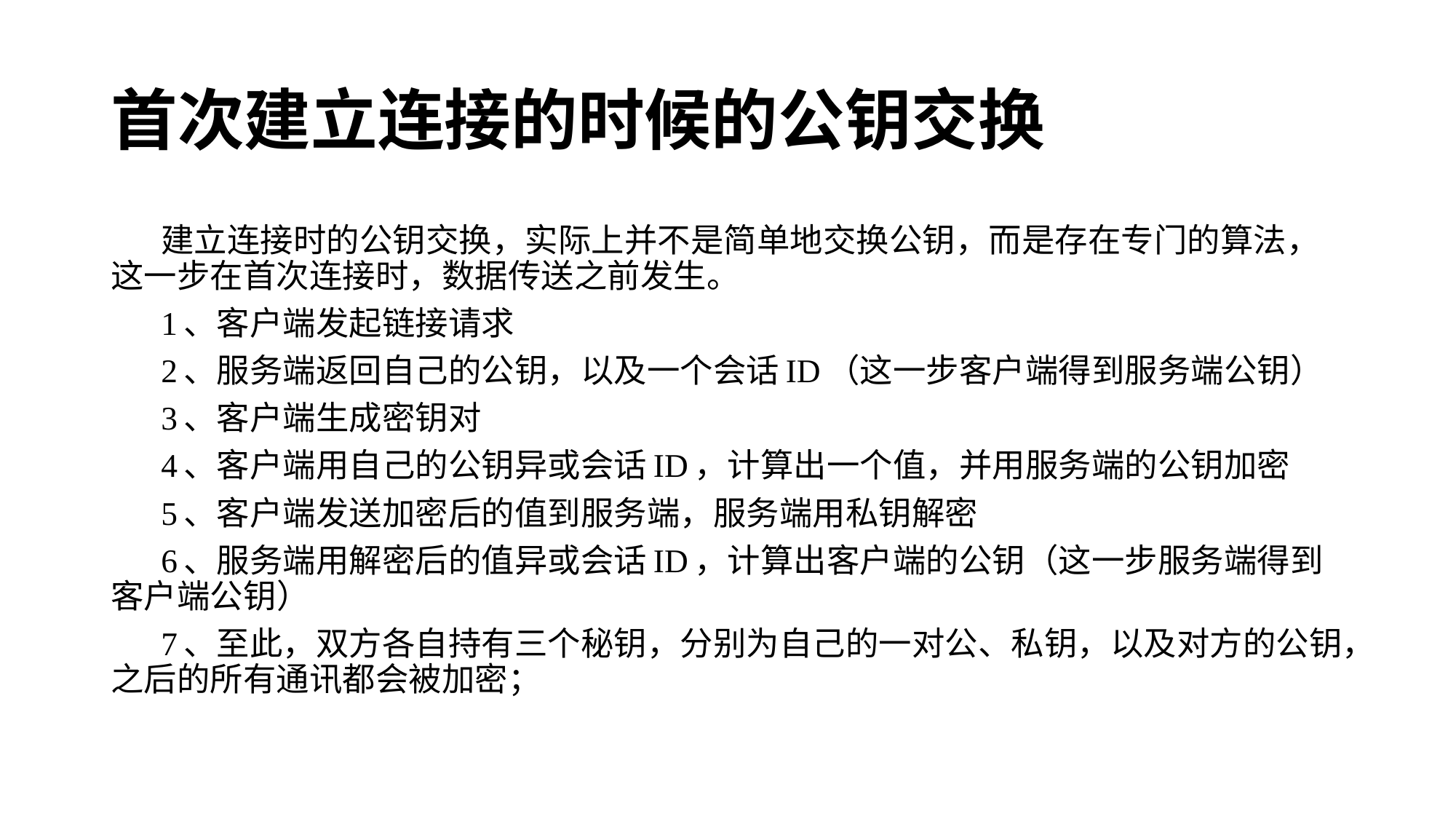

# 首次建立连接的时候的公钥交换
建立连接时的公钥交换，实际上并不是简单地交换公钥，而是存在专门的算法，这一步在首次连接时，数据传送之前发生。
1、客户端发起链接请求
2、服务端返回自己的公钥，以及一个会话ID（这一步客户端得到服务端公钥）
3、客户端生成密钥对
4、客户端用自己的公钥异或会话ID，计算出一个值，并用服务端的公钥加密
5、客户端发送加密后的值到服务端，服务端用私钥解密
6、服务端用解密后的值异或会话ID，计算出客户端的公钥（这一步服务端得到客户端公钥）
7、至此，双方各自持有三个秘钥，分别为自己的一对公、私钥，以及对方的公钥，之后的所有通讯都会被加密；